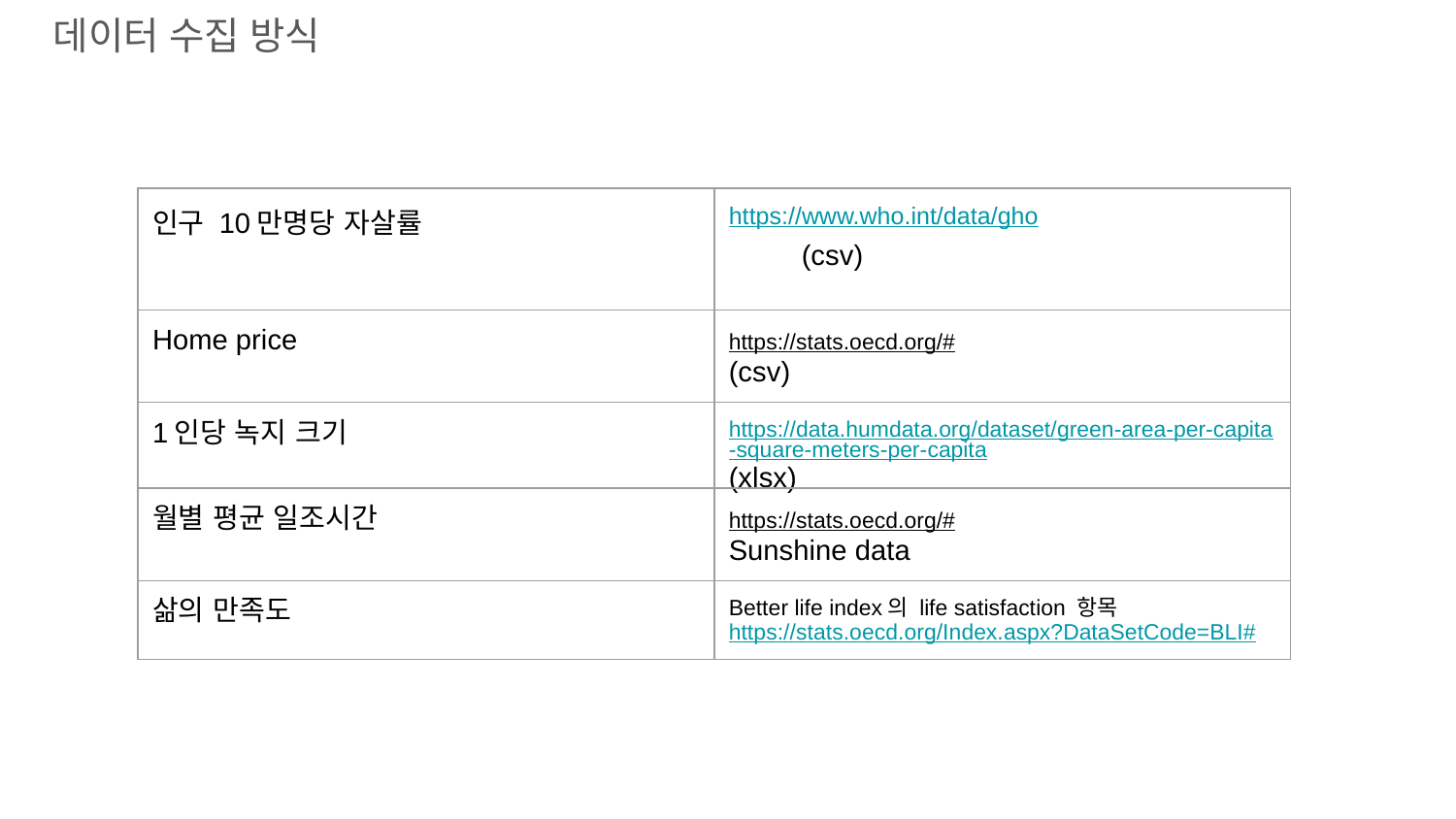

데이터 수집 방식

| 인구 10만명당 자살률 | https://www.who.int/data/gho (csv) |
| --- | --- |
| Home price | https://stats.oecd.org/# (csv) |
| 1인당 녹지 크기 | https://data.humdata.org/dataset/green-area-per-capita-square-meters-per-capita (xlsx) |
| 월별 평균 일조시간 | https://stats.oecd.org/# Sunshine data |
| 삶의 만족도 | Better life index의 life satisfaction 항목 https://stats.oecd.org/Index.aspx?DataSetCode=BLI# |